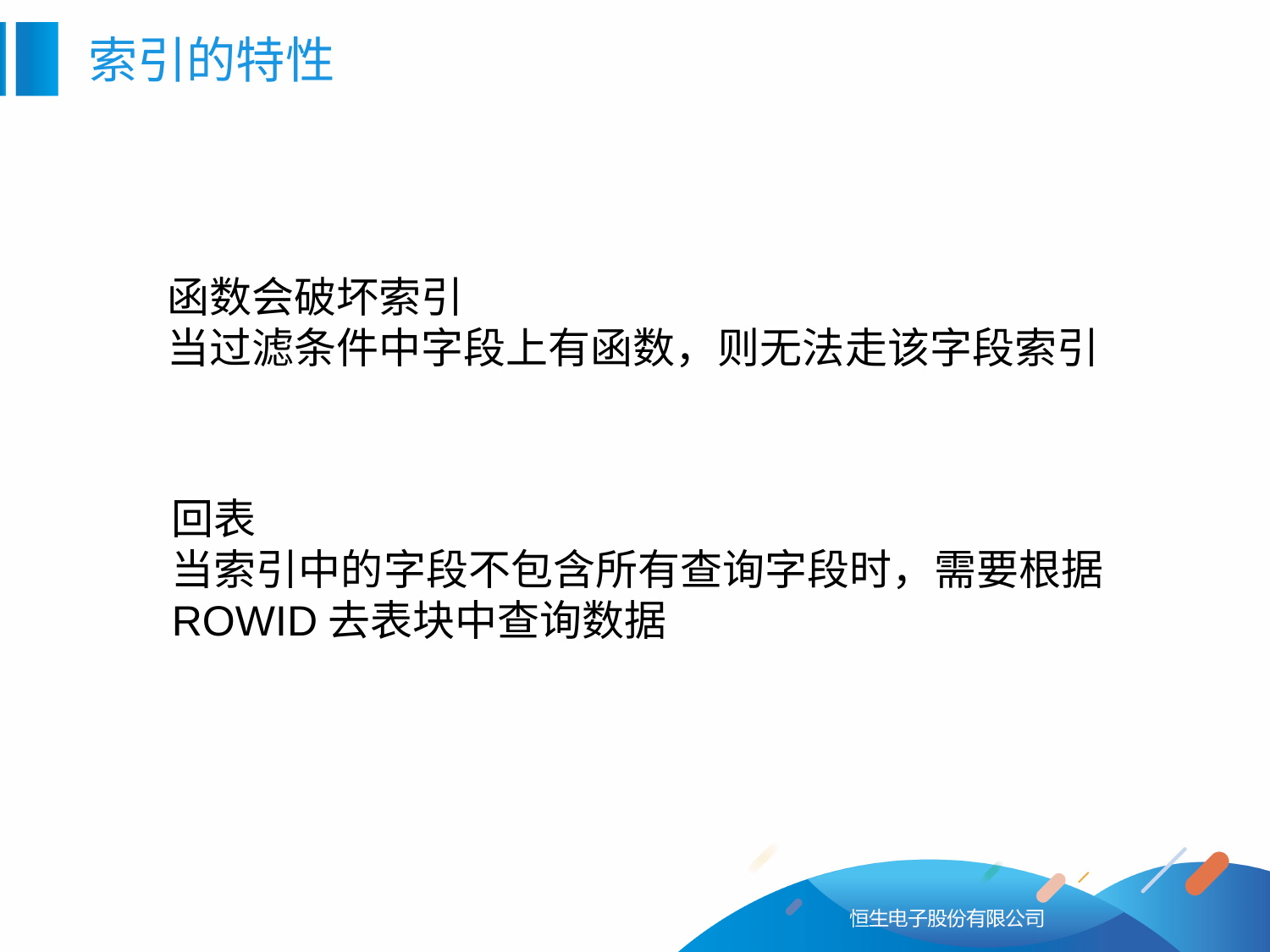

索引的特性
函数会破坏索引
当过滤条件中字段上有函数，则无法走该字段索引
回表
当索引中的字段不包含所有查询字段时，需要根据ROWID去表块中查询数据